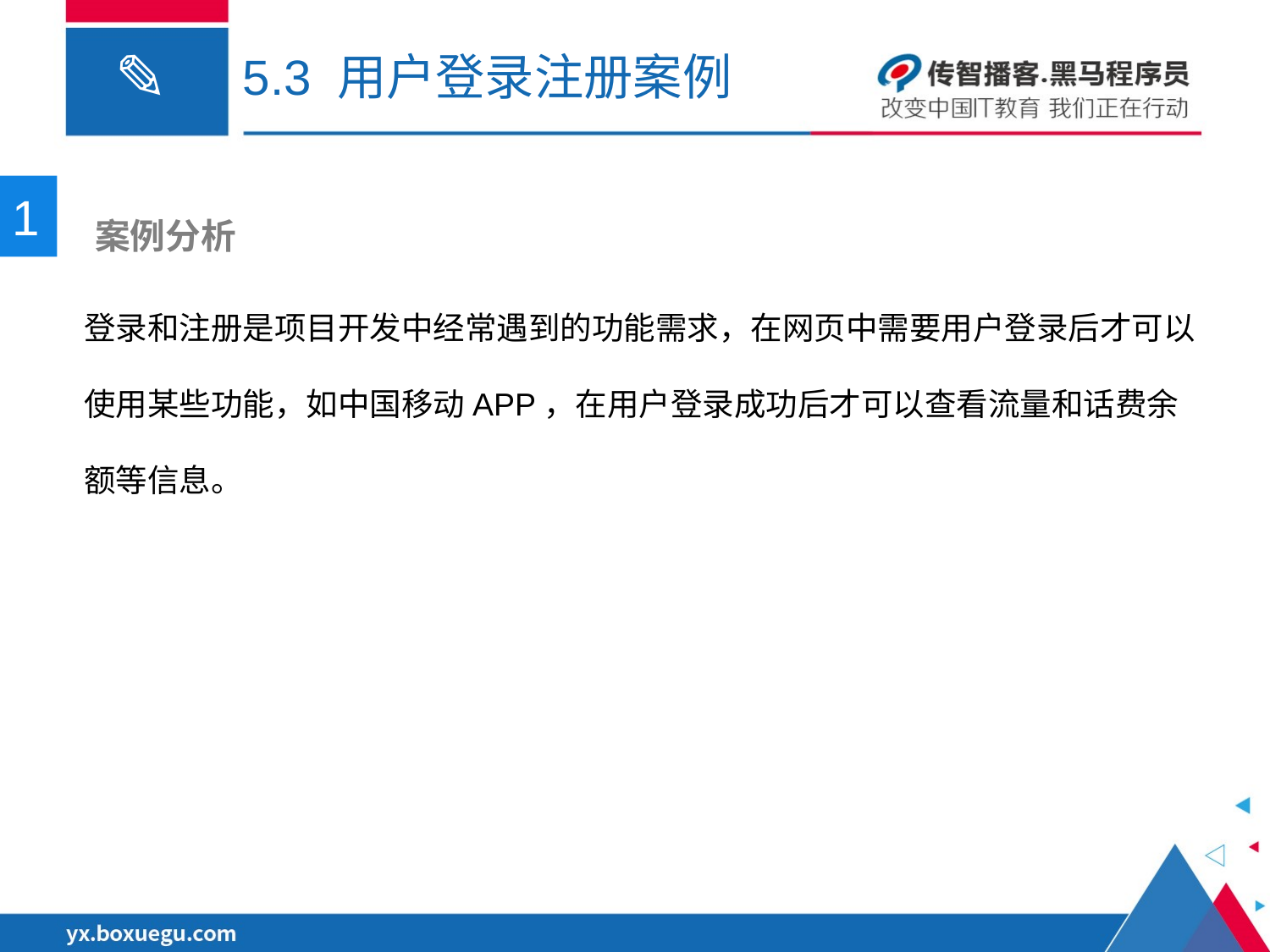

# 5.3 用户登录注册案例

1
  案例分析
登录和注册是项目开发中经常遇到的功能需求，在网页中需要用户登录后才可以使用某些功能，如中国移动APP，在用户登录成功后才可以查看流量和话费余额等信息。